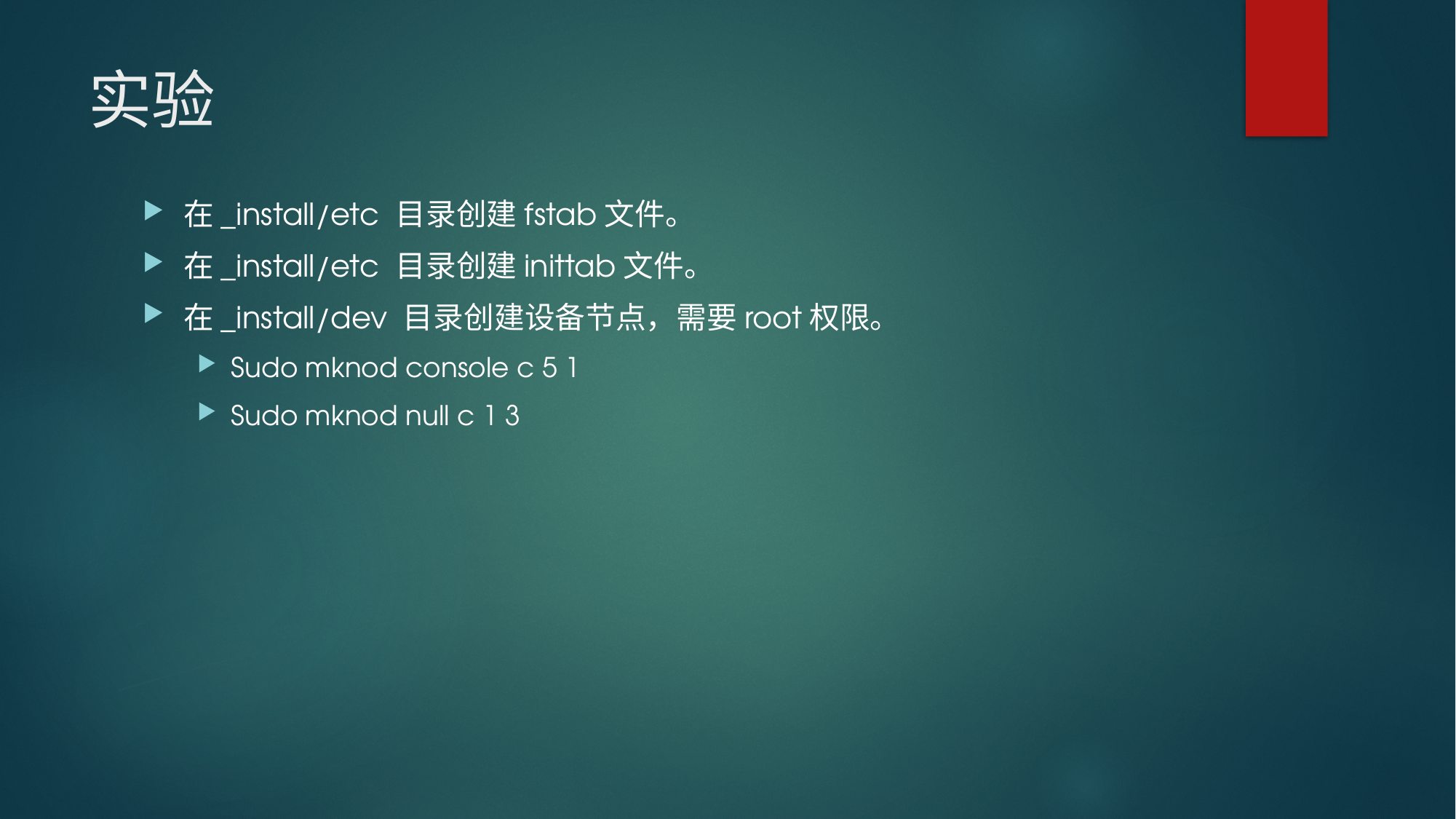

# 实验
在_install/etc 目录创建fstab文件。
在_install/etc 目录创建inittab文件。
在_install/dev 目录创建设备节点，需要root权限。
Sudo mknod console c 5 1
Sudo mknod null c 1 3